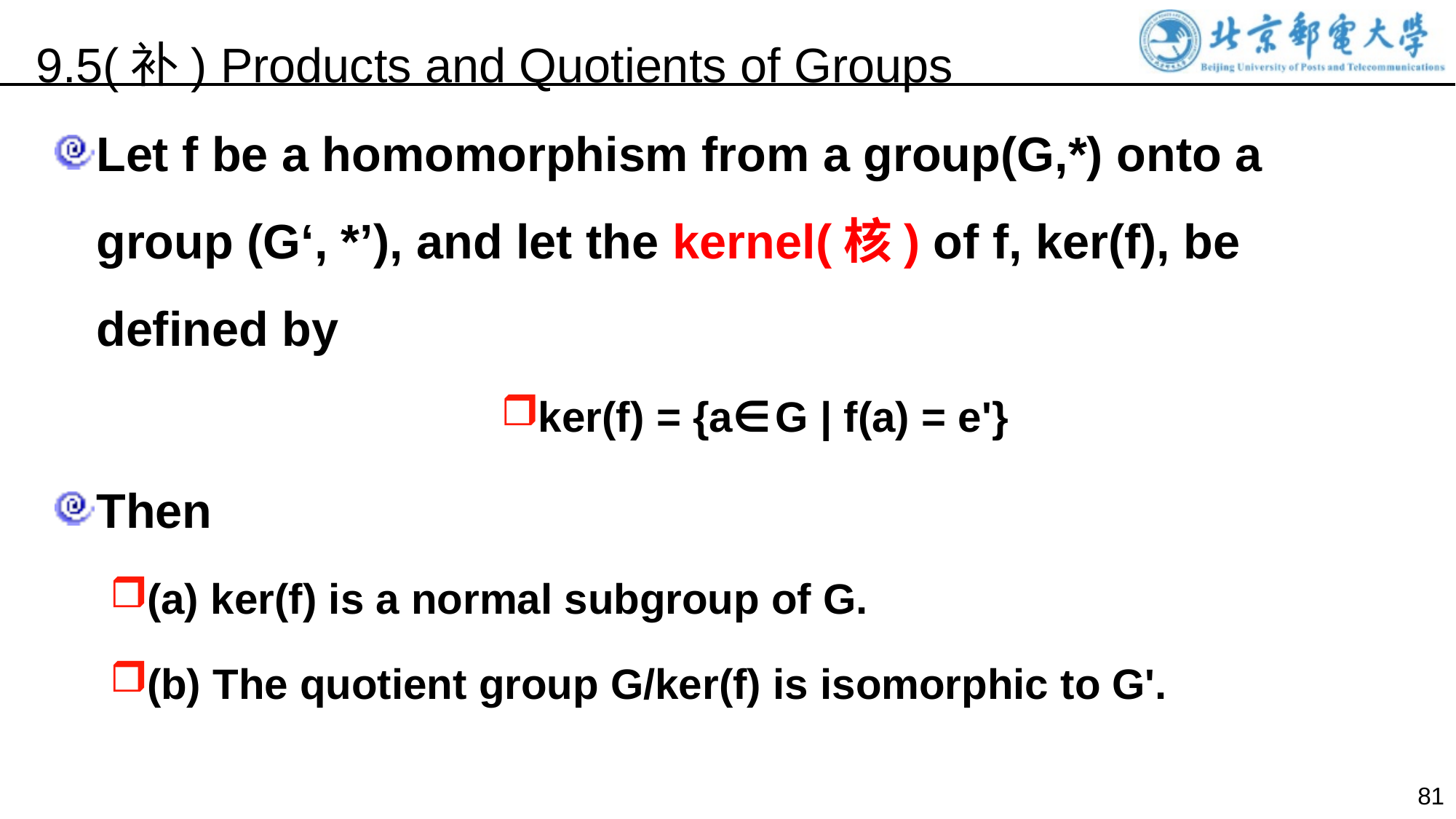

9.5(补) Products and Quotients of Groups
Let f be a homomorphism from a group(G,*) onto a group (G‘, *’), and let the kernel(核) of f, ker(f), be defined by
ker(f) = {a∈G | f(a) = e'}
Then
(a) ker(f) is a normal subgroup of G.
(b) The quotient group G/ker(f) is isomorphic to G'.